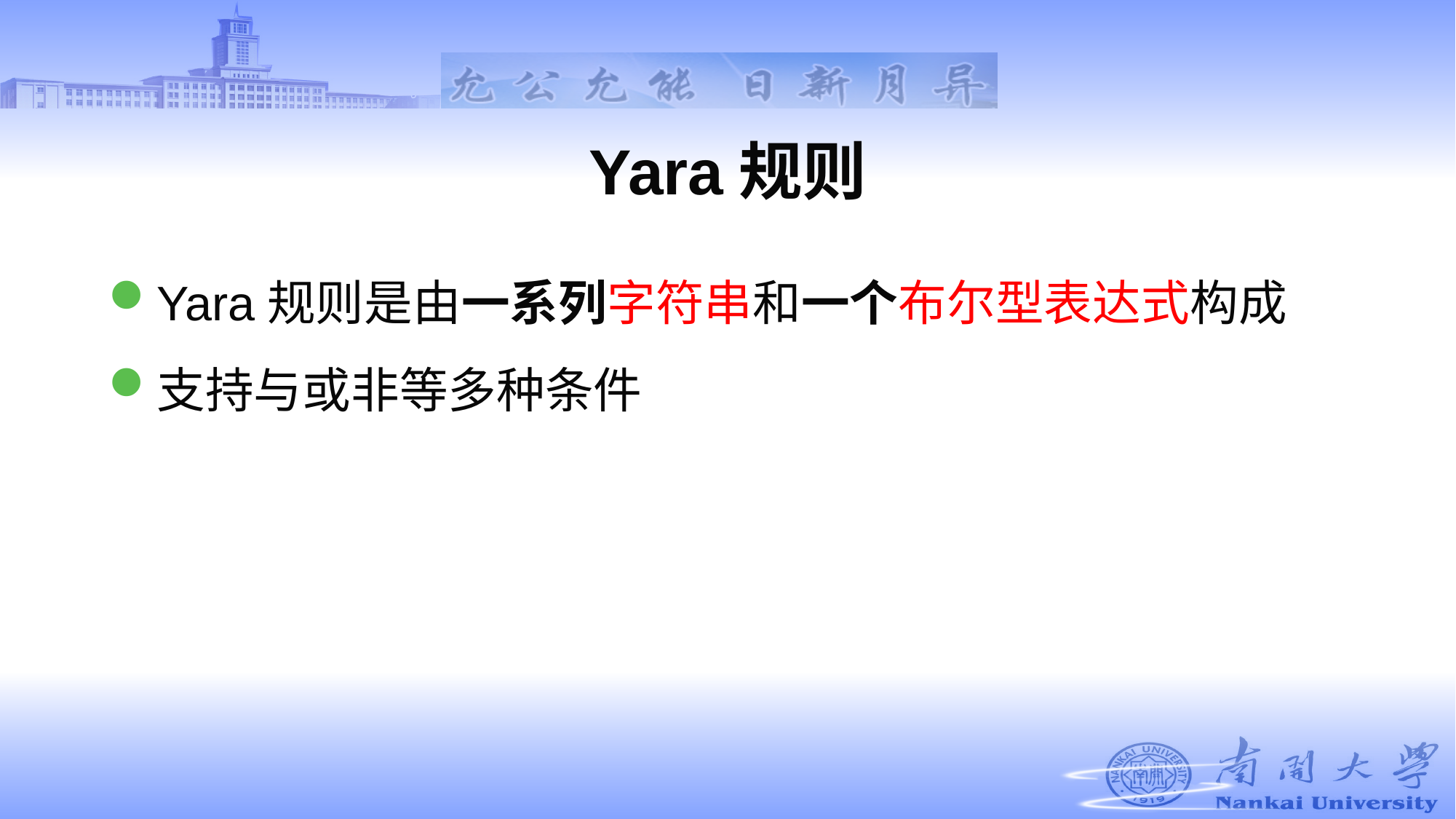

# Yara规则
Yara规则是由一系列字符串和一个布尔型表达式构成
支持与或非等多种条件